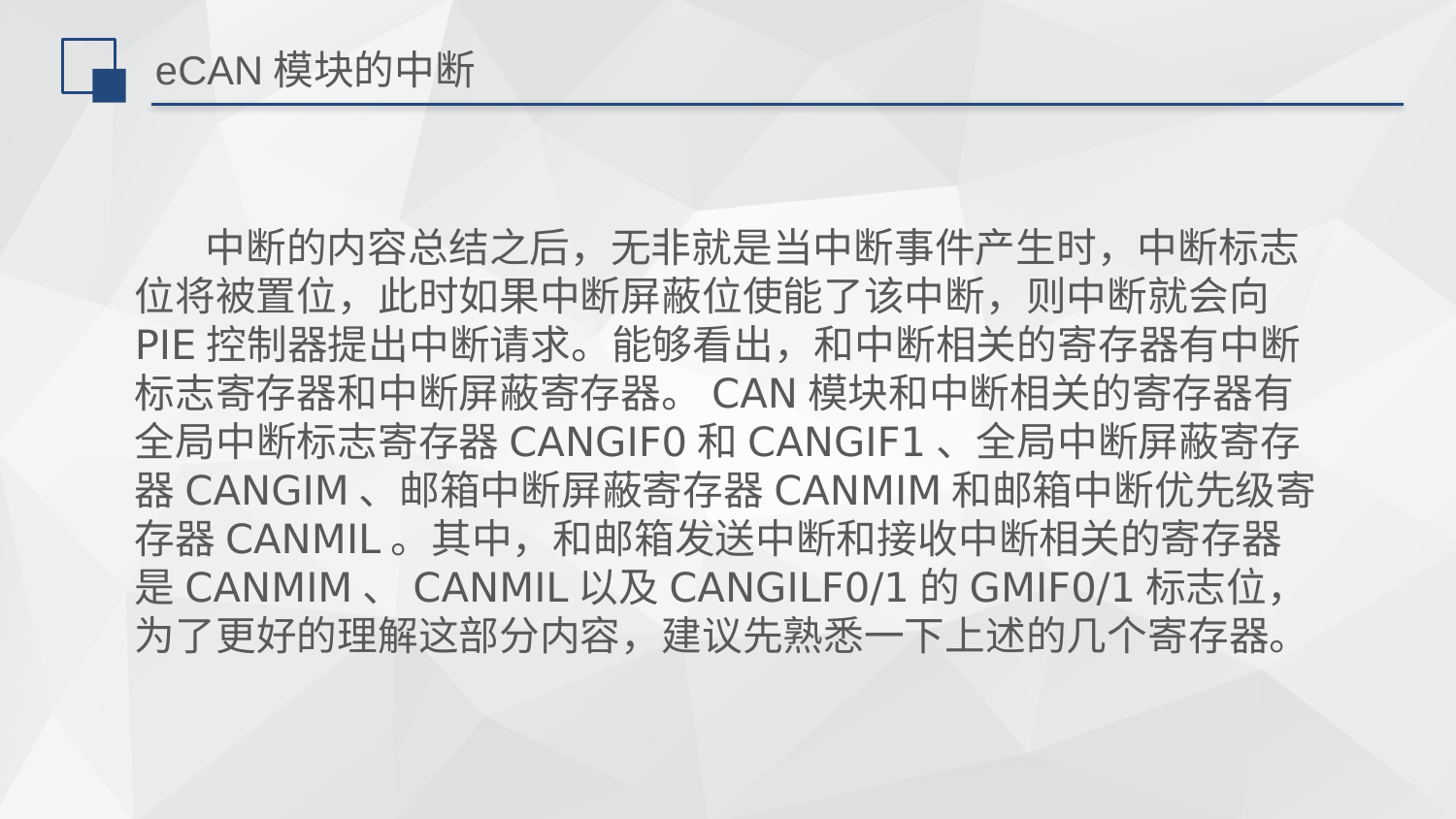

# eCAN模块的中断
中断的内容总结之后，无非就是当中断事件产生时，中断标志位将被置位，此时如果中断屏蔽位使能了该中断，则中断就会向PIE控制器提出中断请求。能够看出，和中断相关的寄存器有中断标志寄存器和中断屏蔽寄存器。CAN模块和中断相关的寄存器有全局中断标志寄存器CANGIF0和CANGIF1、全局中断屏蔽寄存器CANGIM、邮箱中断屏蔽寄存器CANMIM和邮箱中断优先级寄存器CANMIL。其中，和邮箱发送中断和接收中断相关的寄存器是CANMIM、CANMIL以及CANGILF0/1的GMIF0/1标志位，为了更好的理解这部分内容，建议先熟悉一下上述的几个寄存器。